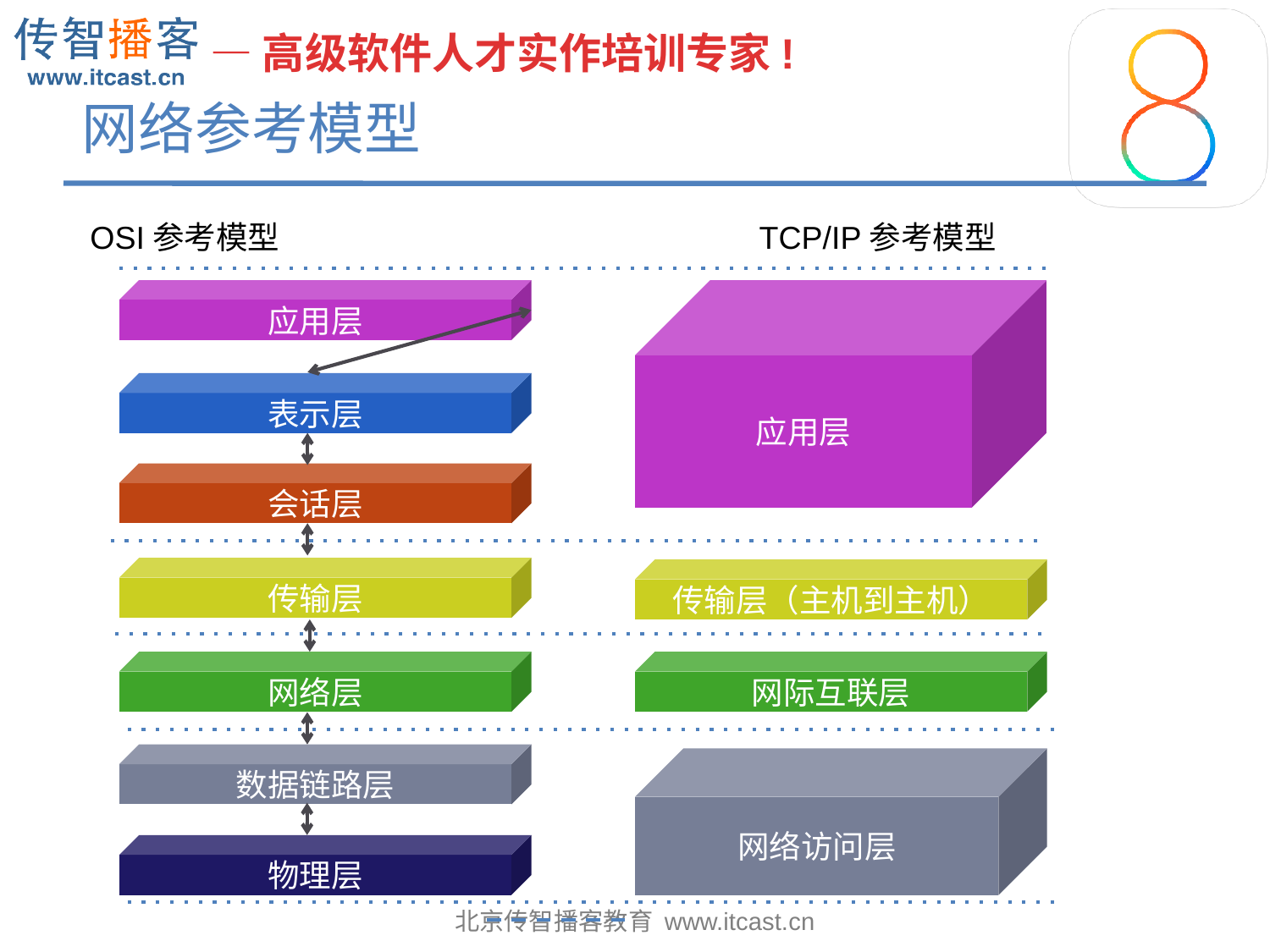

# 网络参考模型
OSI参考模型
TCP/IP参考模型
应用层
应用层
表示层
会话层
传输层
网络层
数据链路层
物理层
传输层（主机到主机）
网际互联层
网络访问层